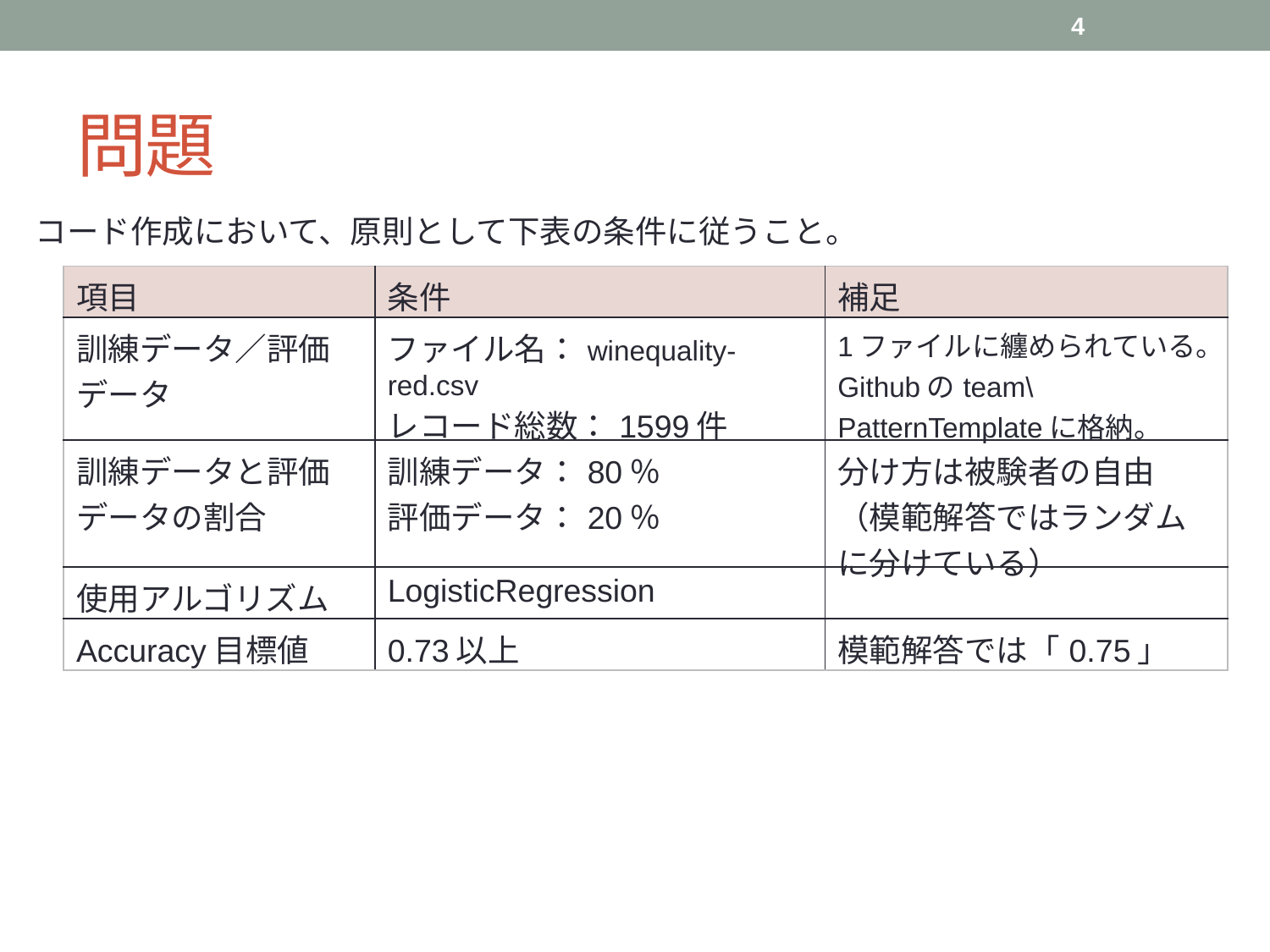

4
# 問題
コード作成において、原則として下表の条件に従うこと。
| 項目 | 条件 | 補足 |
| --- | --- | --- |
| 訓練データ／評価データ | ファイル名：winequality-red.csv レコード総数：1599件 | 1ファイルに纏められている。Githubのteam\PatternTemplateに格納。 |
| 訓練データと評価データの割合 | 訓練データ：80％ 評価データ：20％ | 分け方は被験者の自由 （模範解答ではランダムに分けている） |
| 使用アルゴリズム | LogisticRegression |  |
| Accuracy目標値 | 0.73以上 | 模範解答では「0.75」 |